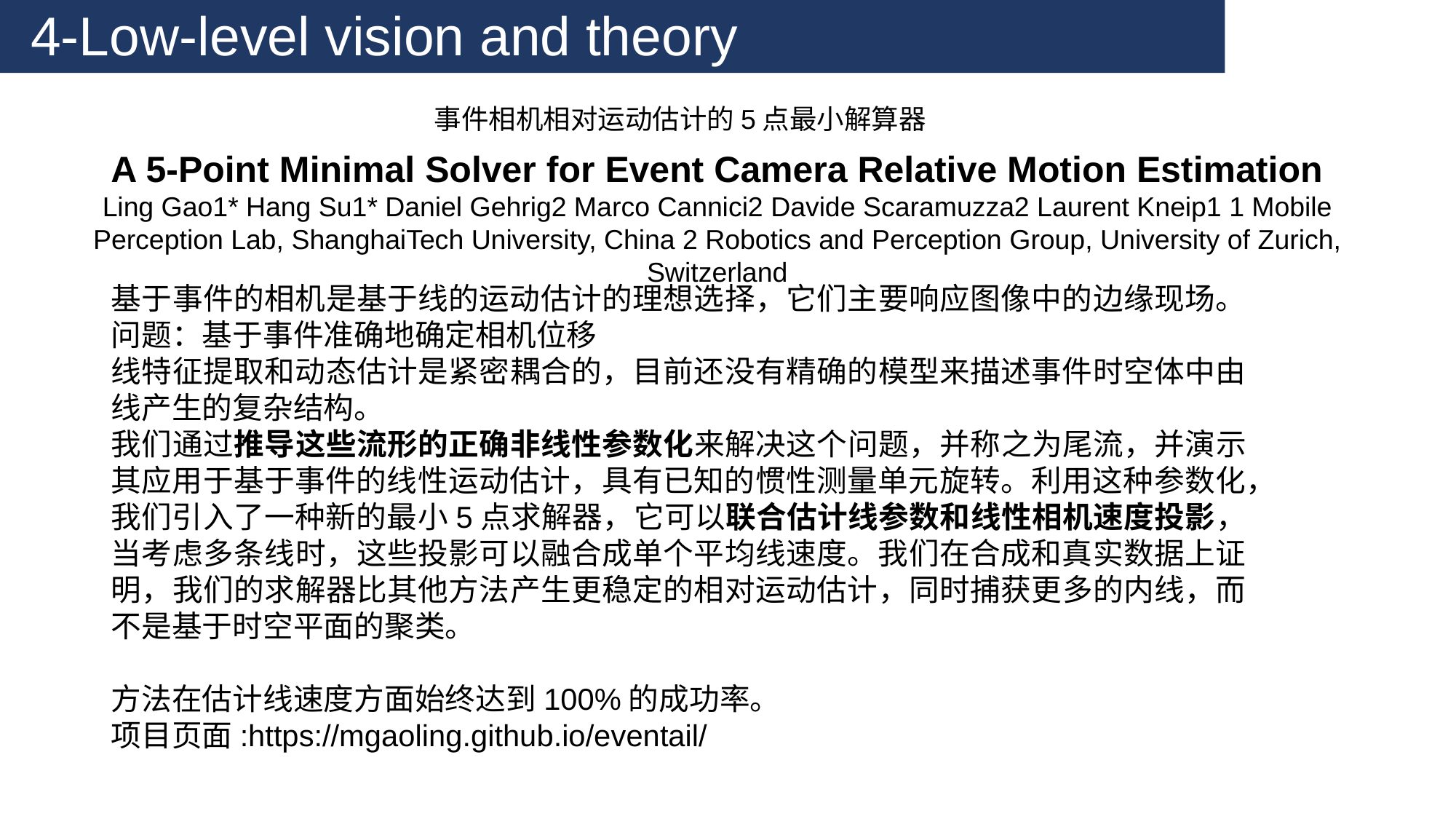

4-Low-level vision and theory
事件相机相对运动估计的5点最小解算器
A 5-Point Minimal Solver for Event Camera Relative Motion Estimation
Ling Gao1* Hang Su1* Daniel Gehrig2 Marco Cannici2 Davide Scaramuzza2 Laurent Kneip1 1 Mobile Perception Lab, ShanghaiTech University, China 2 Robotics and Perception Group, University of Zurich, Switzerland
基于事件的相机是基于线的运动估计的理想选择，它们主要响应图像中的边缘现场。问题：基于事件准确地确定相机位移
线特征提取和动态估计是紧密耦合的，目前还没有精确的模型来描述事件时空体中由线产生的复杂结构。
我们通过推导这些流形的正确非线性参数化来解决这个问题，并称之为尾流，并演示其应用于基于事件的线性运动估计，具有已知的惯性测量单元旋转。利用这种参数化，我们引入了一种新的最小5点求解器，它可以联合估计线参数和线性相机速度投影，当考虑多条线时，这些投影可以融合成单个平均线速度。我们在合成和真实数据上证明，我们的求解器比其他方法产生更稳定的相对运动估计，同时捕获更多的内线，而不是基于时空平面的聚类。

方法在估计线速度方面始终达到100%的成功率。
项目页面:https://mgaoling.github.io/eventail/